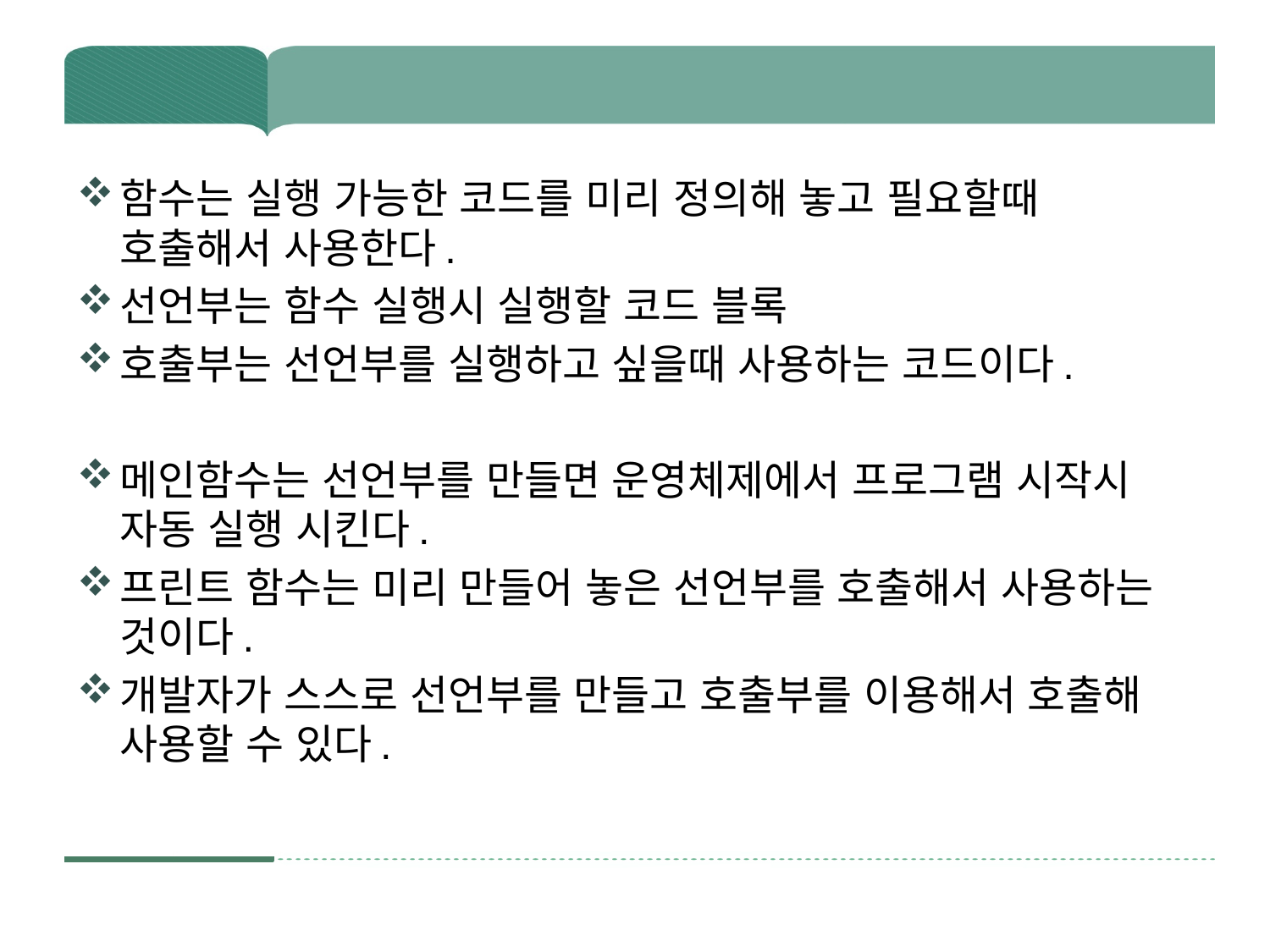

#
함수는 실행 가능한 코드를 미리 정의해 놓고 필요할때 호출해서 사용한다.
선언부는 함수 실행시 실행할 코드 블록
호출부는 선언부를 실행하고 싶을때 사용하는 코드이다.

메인함수는 선언부를 만들면 운영체제에서 프로그램 시작시 자동 실행 시킨다.
프린트 함수는 미리 만들어 놓은 선언부를 호출해서 사용하는 것이다.
개발자가 스스로 선언부를 만들고 호출부를 이용해서 호출해 사용할 수 있다.